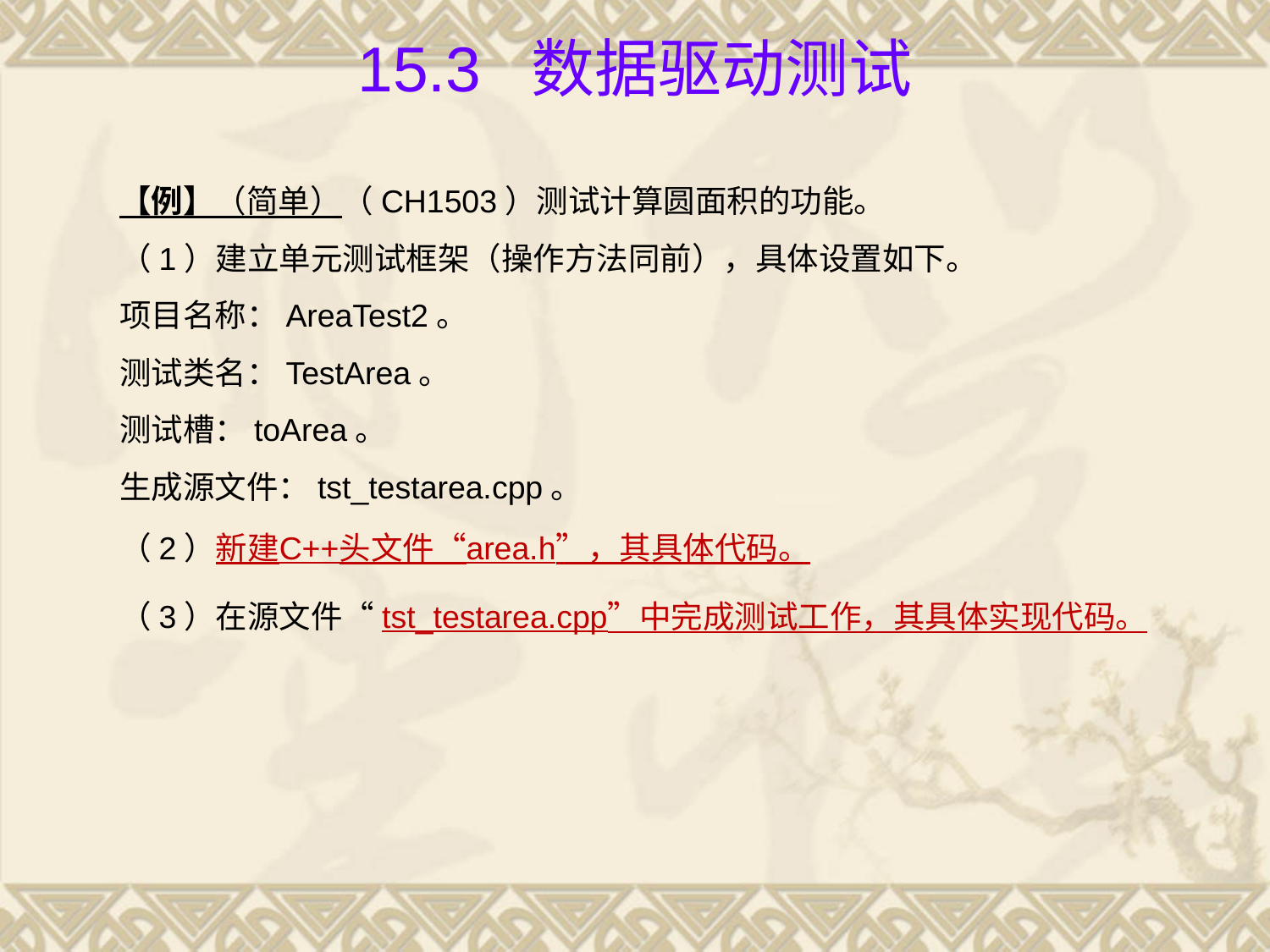

# 15.3  数据驱动测试
【例】（简单）（CH1503）测试计算圆面积的功能。
（1）建立单元测试框架（操作方法同前），具体设置如下。
项目名称：AreaTest2。
测试类名：TestArea。
测试槽：toArea。
生成源文件：tst_testarea.cpp。
（2）新建C++头文件“area.h”，其具体代码。
（3）在源文件“tst_testarea.cpp”中完成测试工作，其具体实现代码。